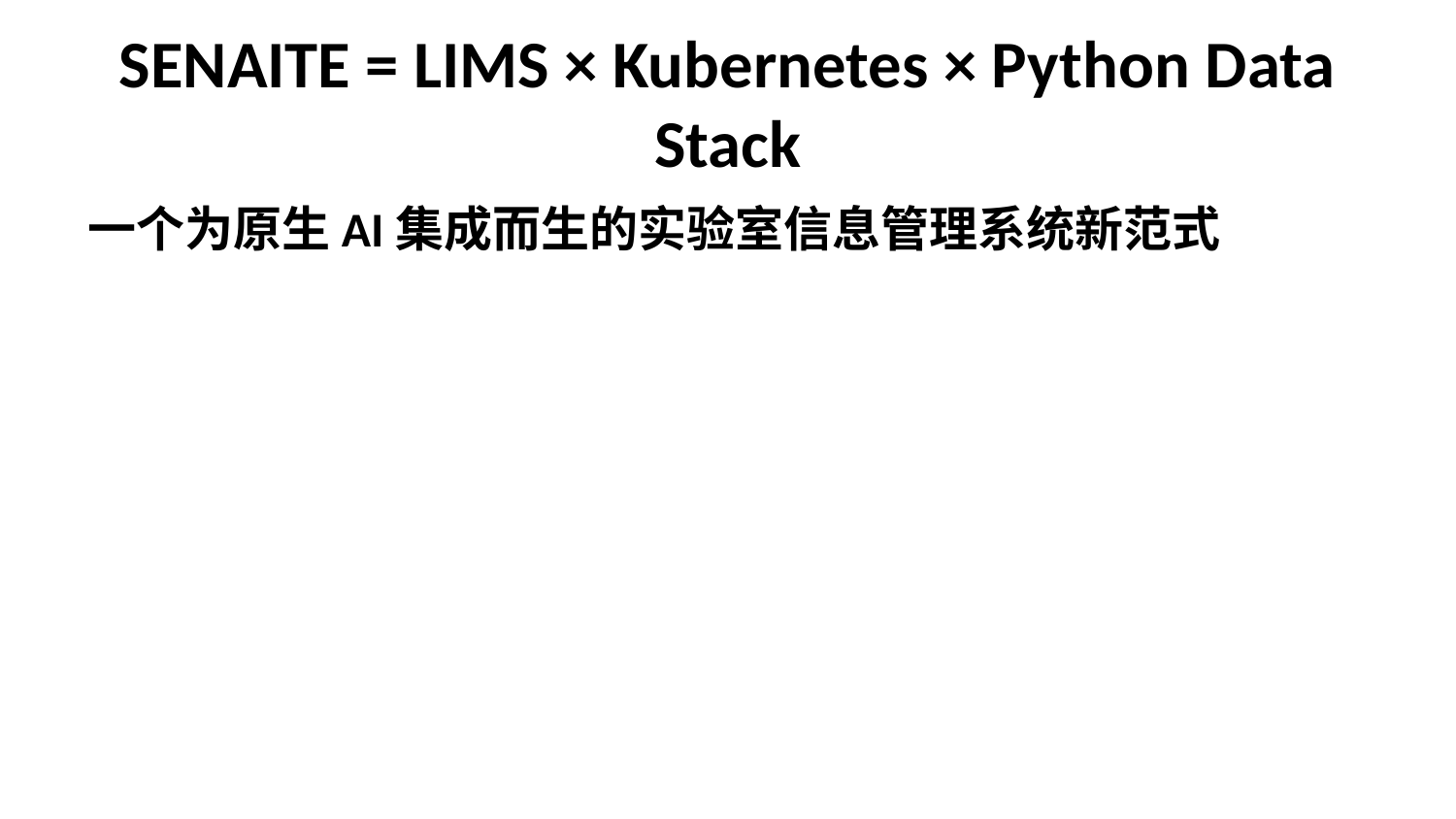

# SENAITE = LIMS × Kubernetes × Python Data Stack
一个为原生AI集成而生的实验室信息管理系统新范式